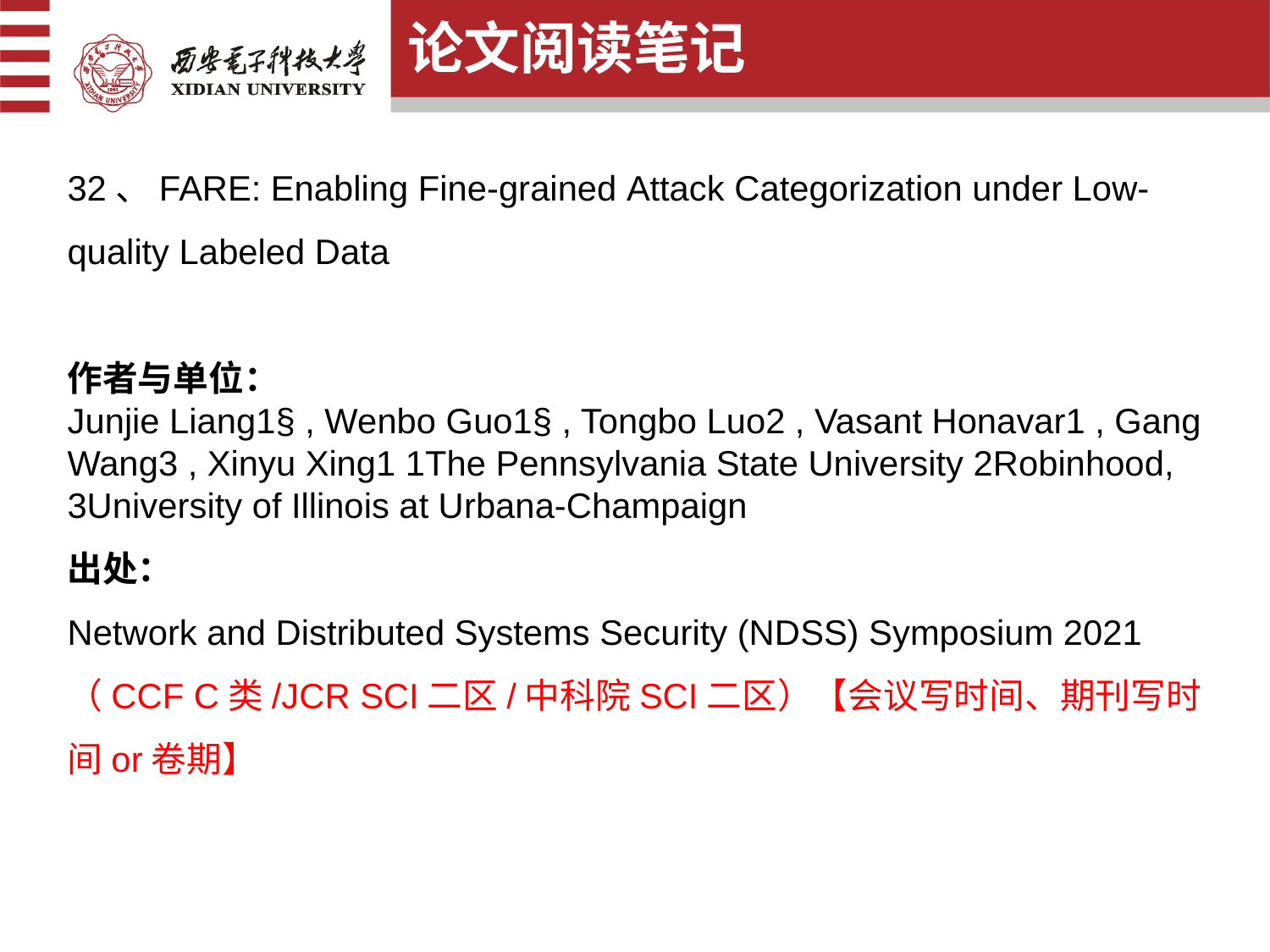

论文阅读笔记
32、FARE: Enabling Fine-grained Attack Categorization under Low-quality Labeled Data

作者与单位：
Junjie Liang1§ , Wenbo Guo1§ , Tongbo Luo2 , Vasant Honavar1 , Gang Wang3 , Xinyu Xing1 1The Pennsylvania State University 2Robinhood, 3University of Illinois at Urbana-Champaign
出处：
Network and Distributed Systems Security (NDSS) Symposium 2021 （CCF C类/JCR SCI二区/中科院SCI二区）【会议写时间、期刊写时间or卷期】